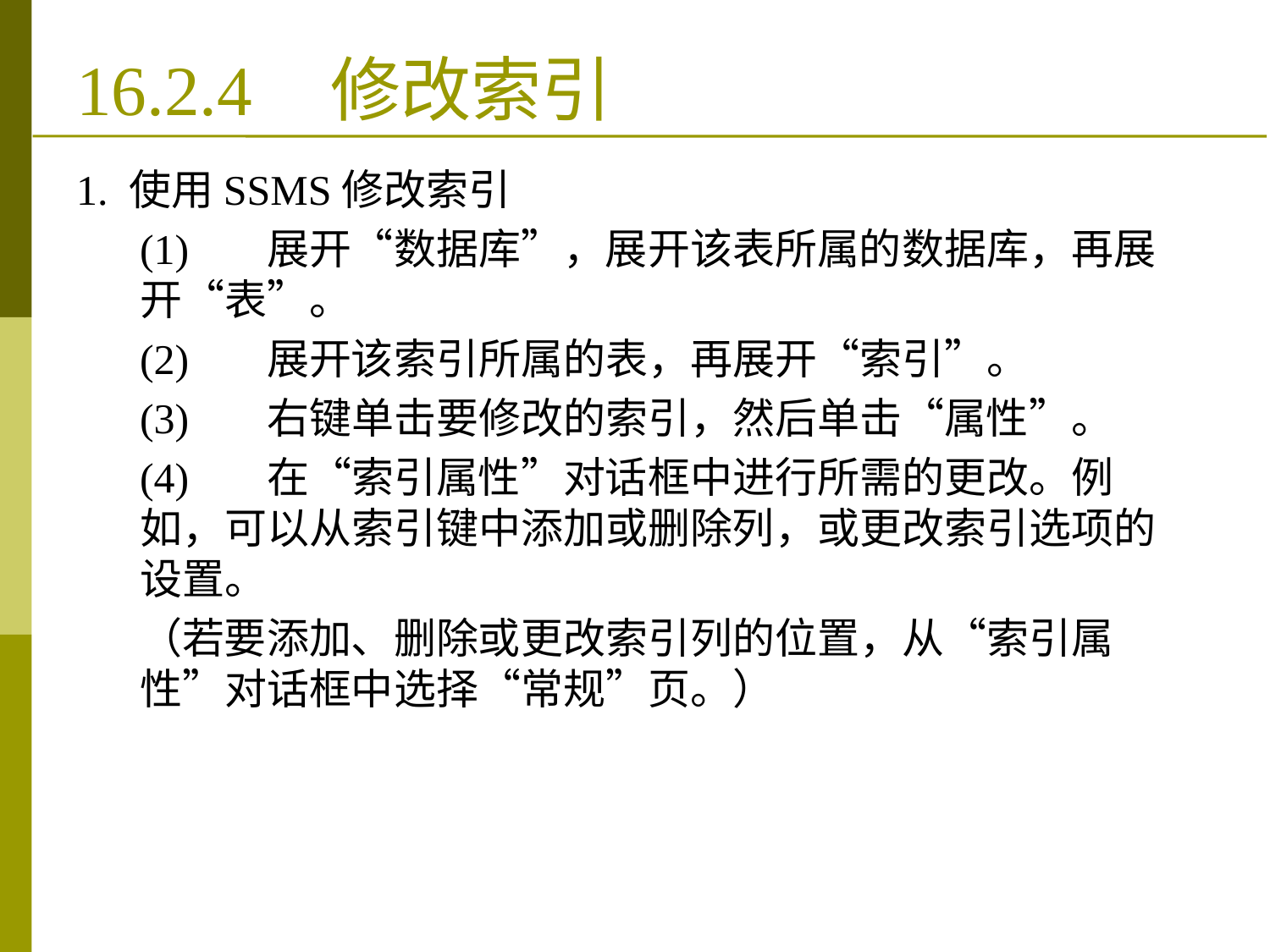

# 16.2.4	修改索引
1. 使用SSMS修改索引
(1)	展开“数据库”，展开该表所属的数据库，再展开“表”。
(2)	展开该索引所属的表，再展开“索引”。
(3)	右键单击要修改的索引，然后单击“属性”。
(4)	在“索引属性”对话框中进行所需的更改。例如，可以从索引键中添加或删除列，或更改索引选项的设置。
（若要添加、删除或更改索引列的位置，从“索引属性”对话框中选择“常规”页。）